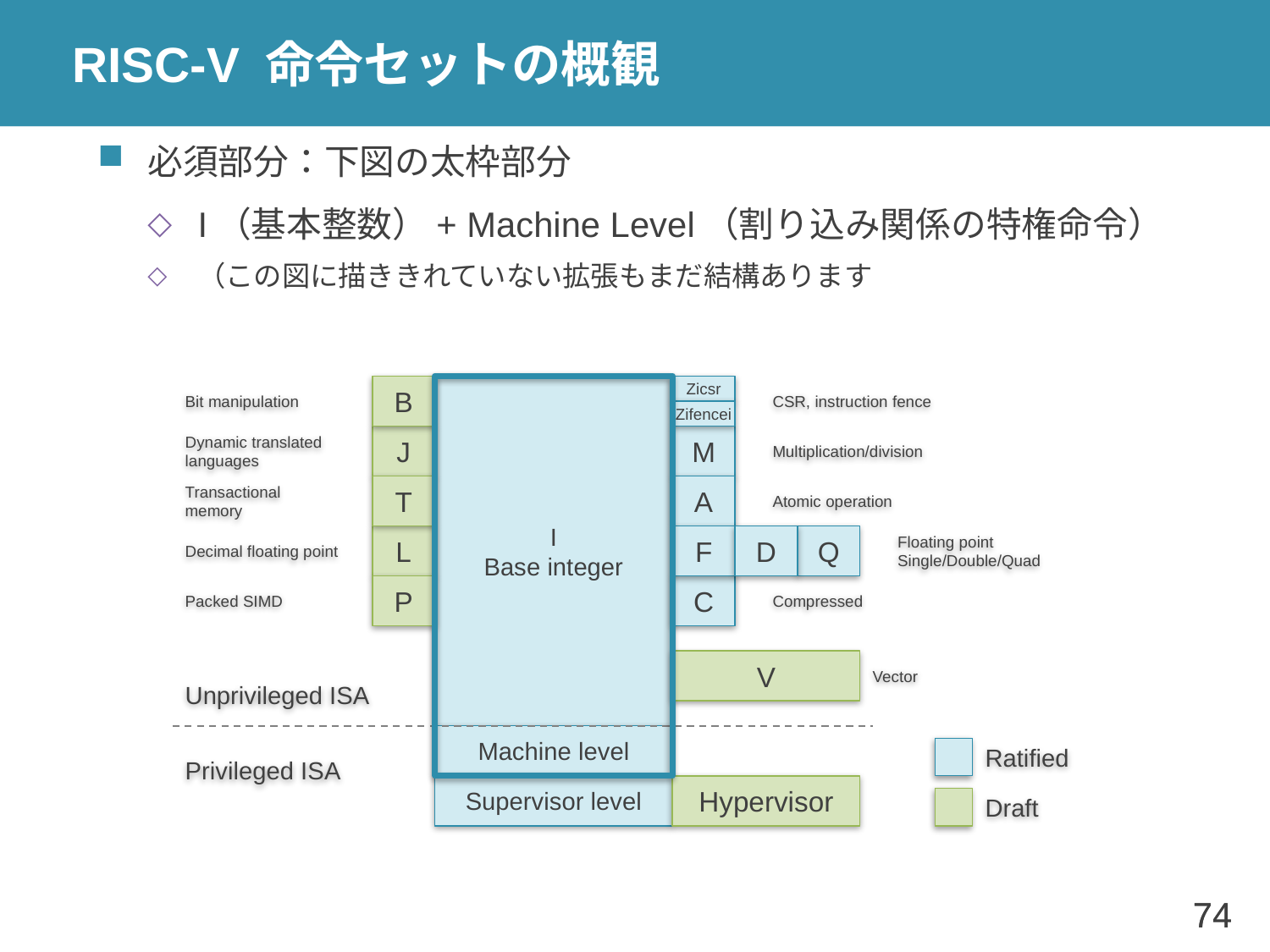

# RISC-V 命令セットの概観
必須部分：下図の太枠部分
I（基本整数）+ Machine Level（割り込み関係の特権命令）
（この図に描ききれていない拡張もまだ結構あります
Bit manipulation
B
I
Base integer

Zicsr
CSR, instruction fence
Zifencei
Dynamic translated
languages
J
M
Multiplication/division
Transactional
memory
T
A
Atomic operation
Decimal floating point
L
F
D
Q
Floating point
Single/Double/Quad
Packed SIMD
P
C
Compressed
V
Vector
Unprivileged ISA
Machine level

Ratified
Privileged ISA
Supervisor level
Hypervisor

Draft